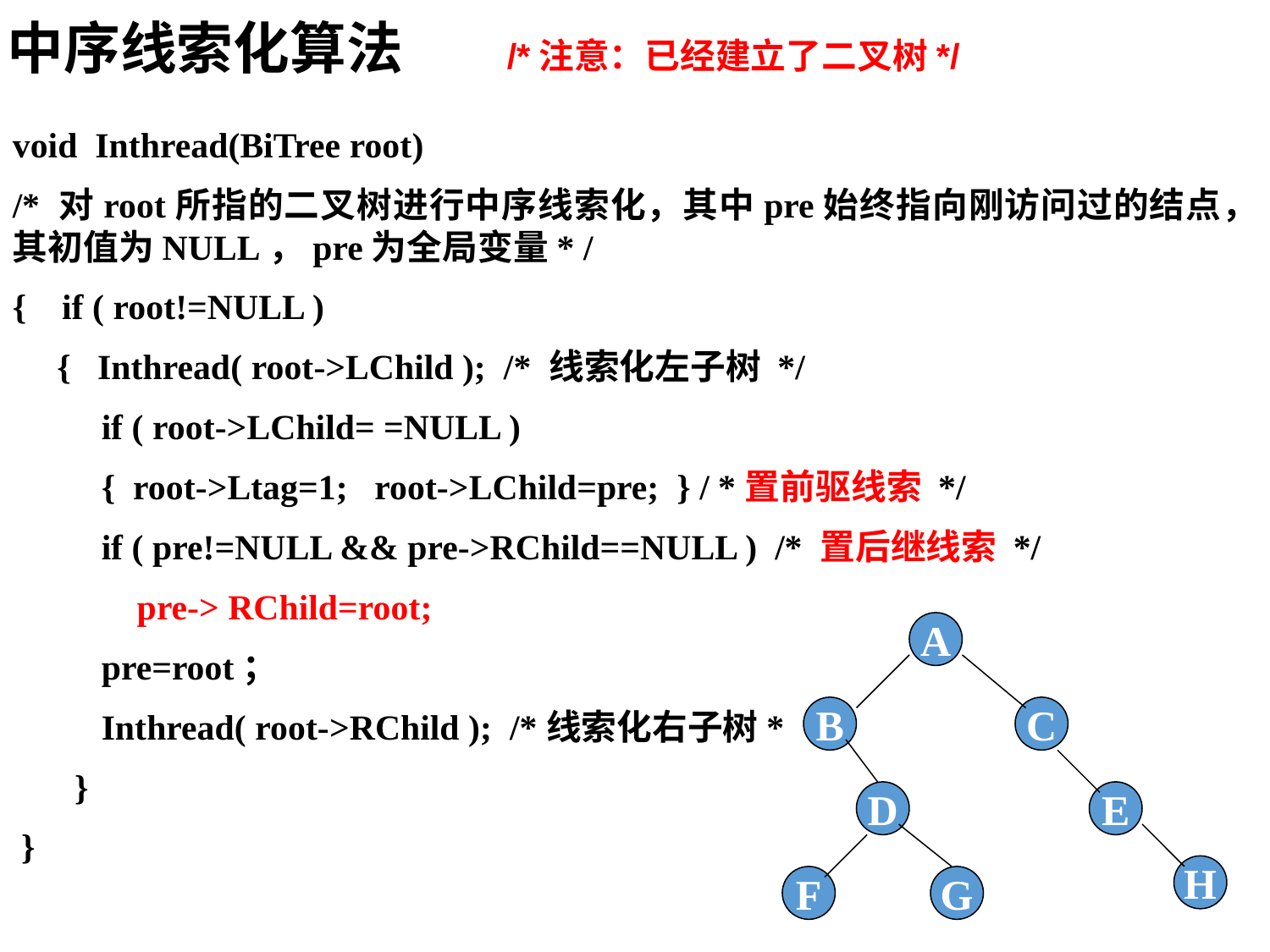

中序线索化算法       /*注意：已经建立了二叉树*/
void  Inthread(BiTree root)
/* 对root所指的二叉树进行中序线索化，其中pre始终指向刚访问过的结点，其初值为NULL，pre为全局变量* /
{    if ( root!=NULL )
     {   Inthread( root->LChild );  /* 线索化左子树 */
          if ( root->LChild= =NULL )
          {  root->Ltag=1;   root->LChild=pre;  } / *置前驱线索 */
          if ( pre!=NULL && pre->RChild==NULL )  /* 置后继线索 */
              pre-> RChild=root;
          pre=root；
          Inthread( root->RChild );  /*线索化右子树*
       }
 }
A

B
C

D
E

H
F
G